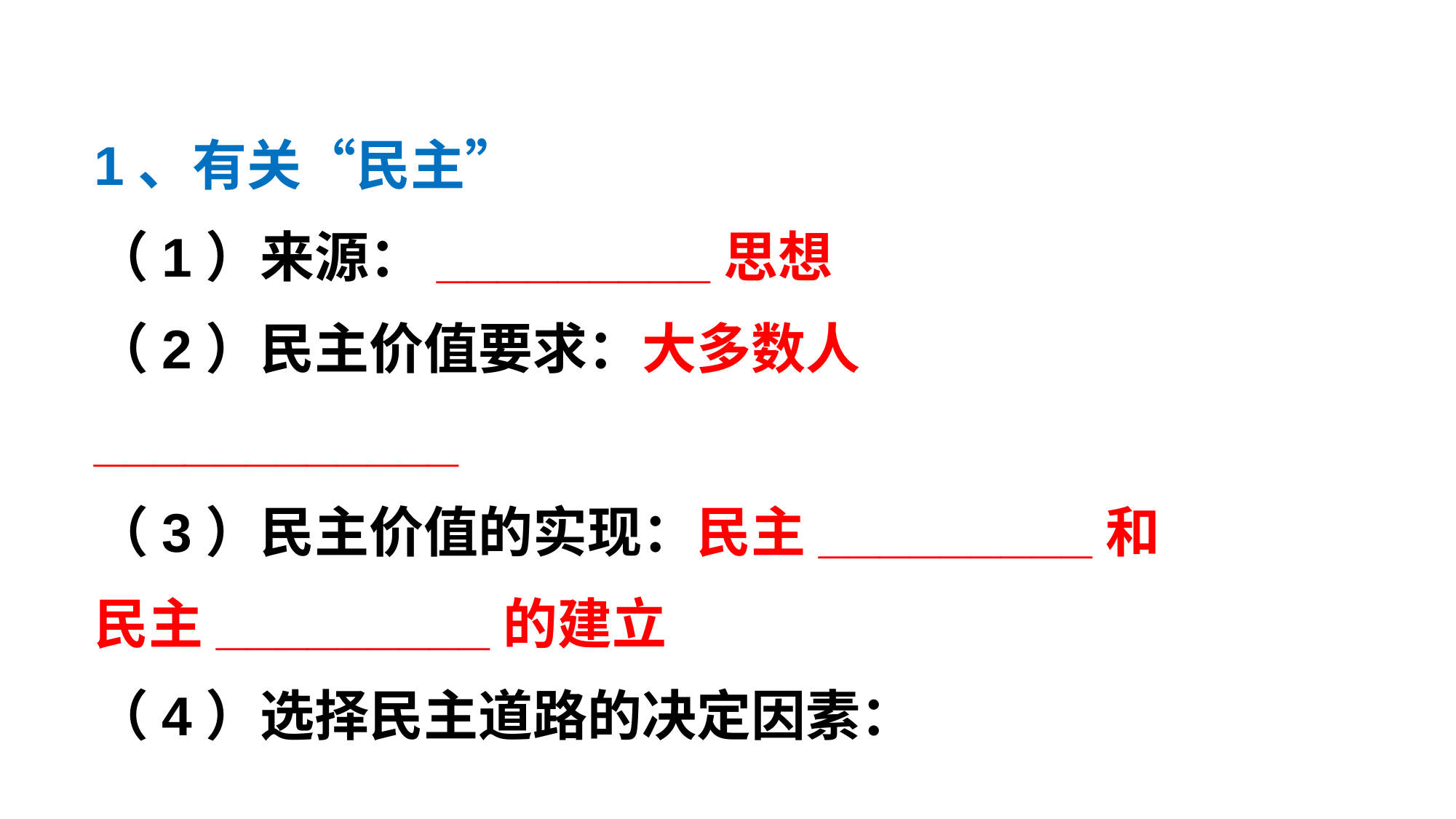

1、有关“民主”
（1）来源：_________思想
（2）民主价值要求：大多数人____________
（3）民主价值的实现：民主_________和民主_________的建立
（4）选择民主道路的决定因素：___________